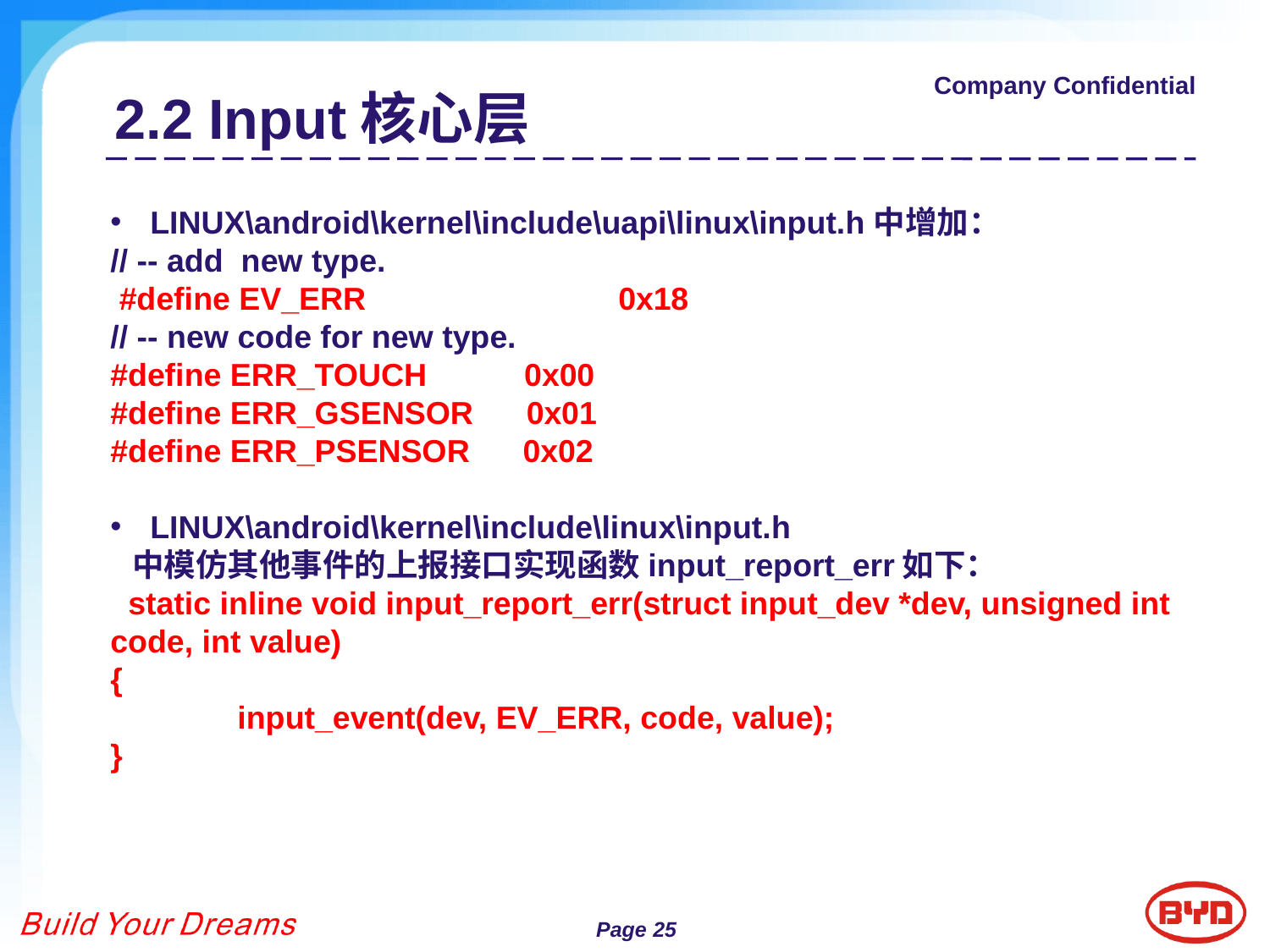

2.2 Input核心层A
LINUX\android\kernel\include\uapi\linux\input.h中增加：
// -- add  new type.
 #define EV_ERR		0x18
// -- new code for new type.
#define ERR_TOUCH           0x00
#define ERR_GSENSOR      0x01
#define ERR_PSENSOR      0x02

LINUX\android\kernel\include\linux\input.h
  中模仿其他事件的上报接口实现函数input_report_err如下：
  static inline void input_report_err(struct input_dev *dev, unsigned int code, int value)
{
	input_event(dev, EV_ERR, code, value);
}